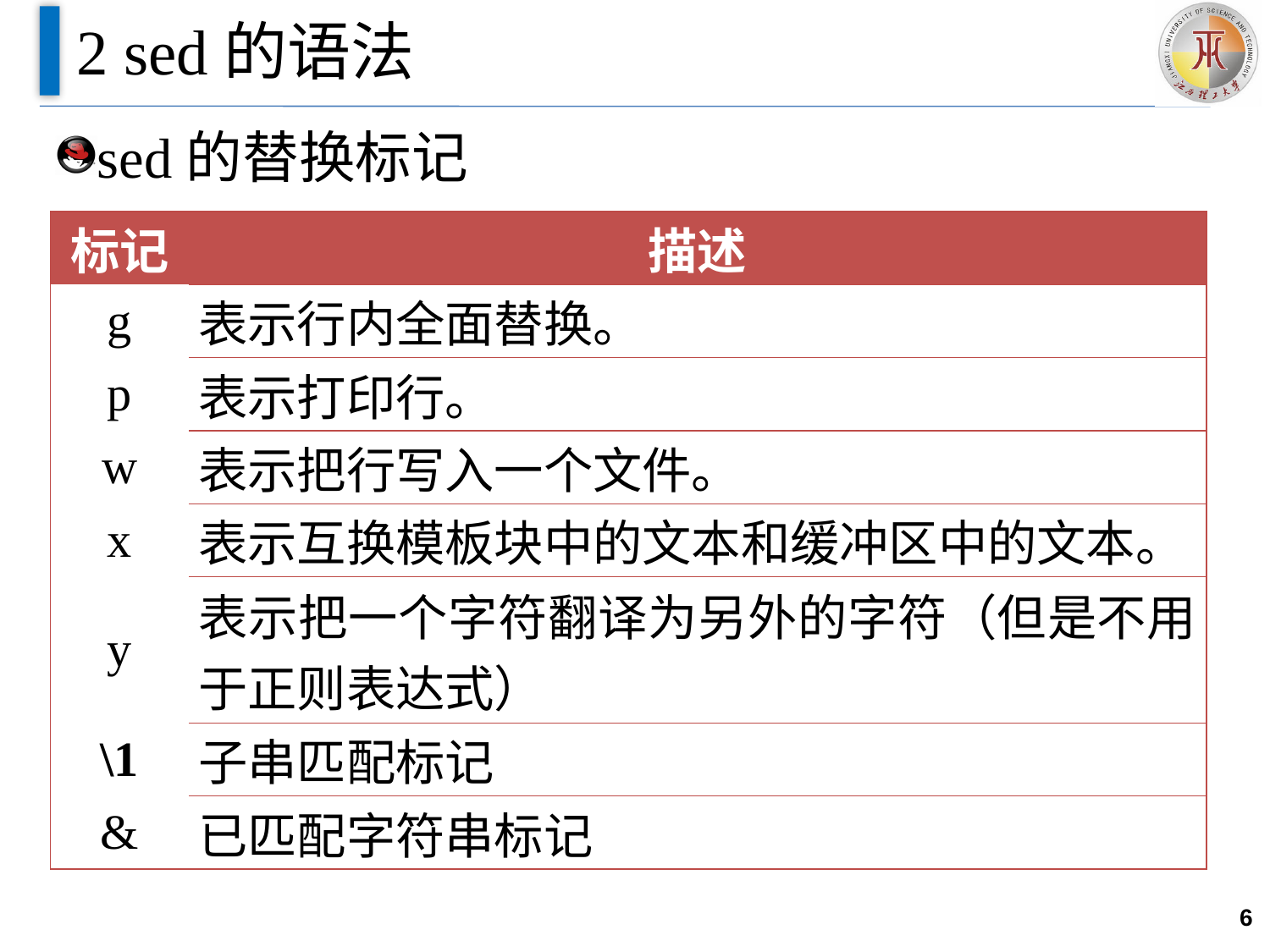

# 2 sed的语法
sed的替换标记
| 标记 | 描述 |
| --- | --- |
| g | 表示行内全面替换。 |
| p | 表示打印行。 |
| w | 表示把行写入一个文件。 |
| x | 表示互换模板块中的文本和缓冲区中的文本。 |
| y | 表示把一个字符翻译为另外的字符（但是不用于正则表达式） |
| \1 | 子串匹配标记 |
| & | 已匹配字符串标记 |
6